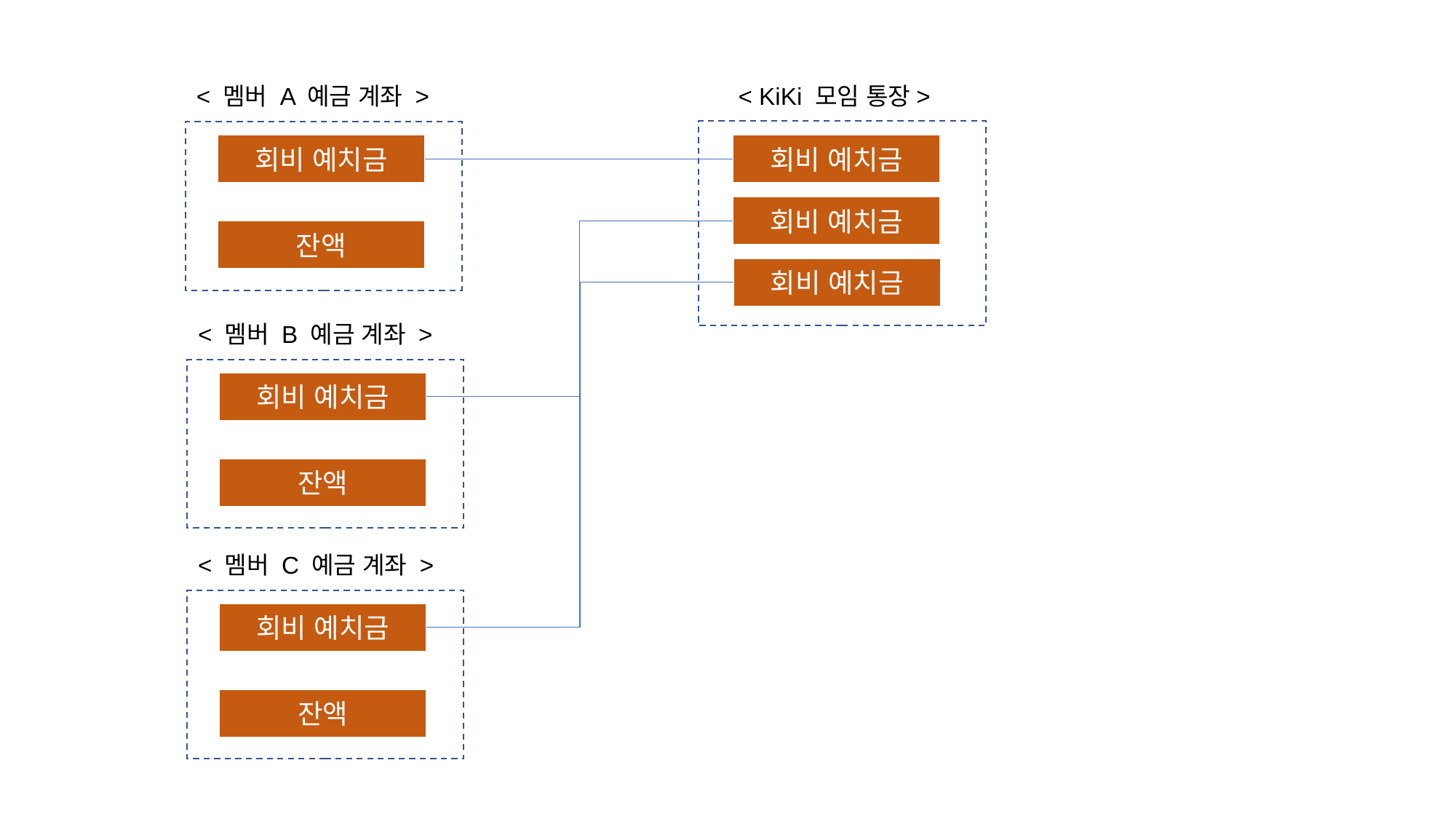

< 멤버 A 예금 계좌 >

회비 예치금
잔액
< KiKi 모임 통장>

회비 예치금
회비 예치금
회비 예치금
< 멤버 B 예금 계좌 >

회비 예치금
잔액
< 멤버 C 예금 계좌 >

회비 예치금
잔액